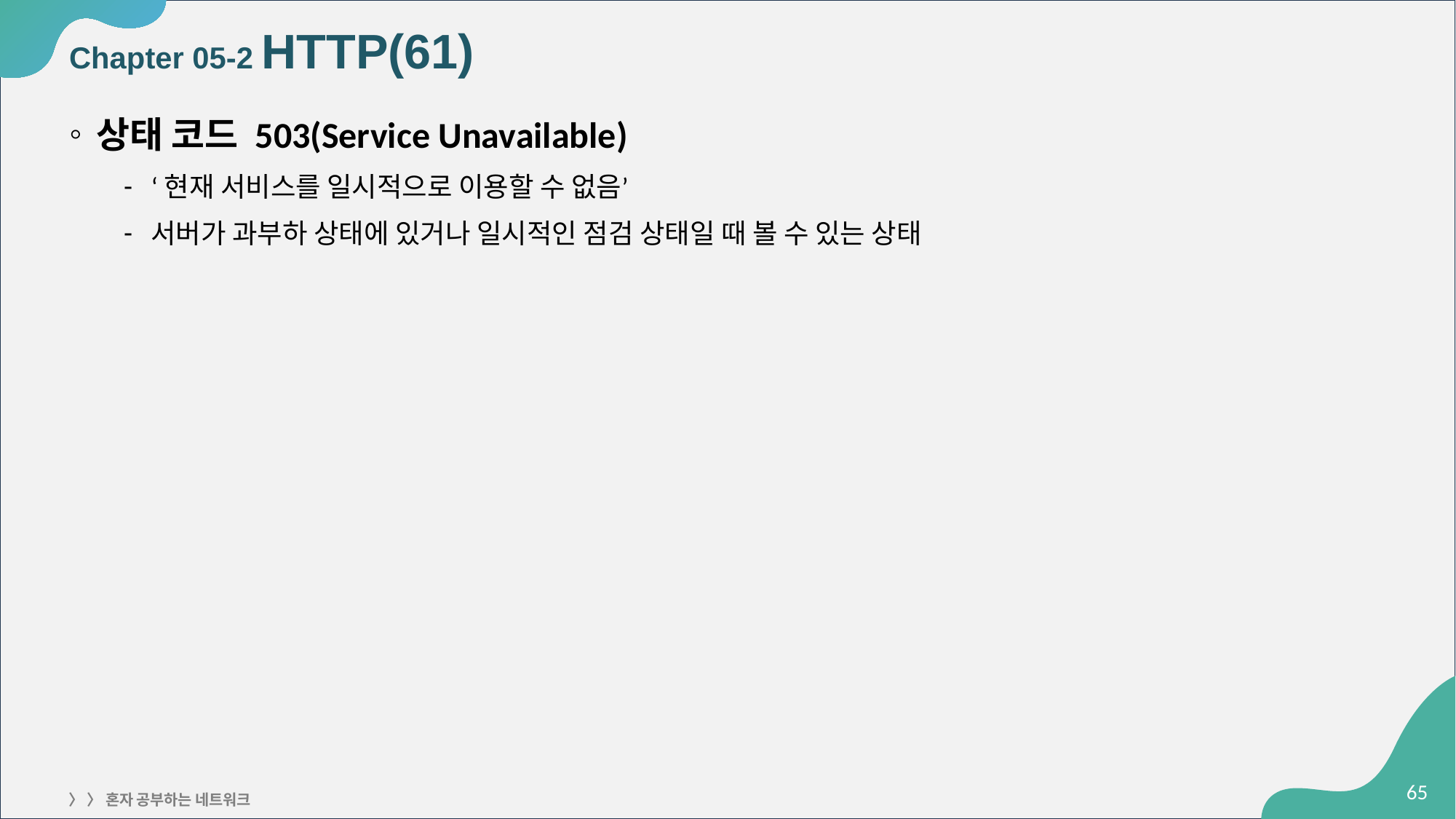

# Chapter 05-2 HTTP(61)
상태 코드 503(Service Unavailable)
‘현재 서비스를 일시적으로 이용할 수 없음’
서버가 과부하 상태에 있거나 일시적인 점검 상태일 때 볼 수 있는 상태
65
〉 〉 혼자 공부하는 네트워크